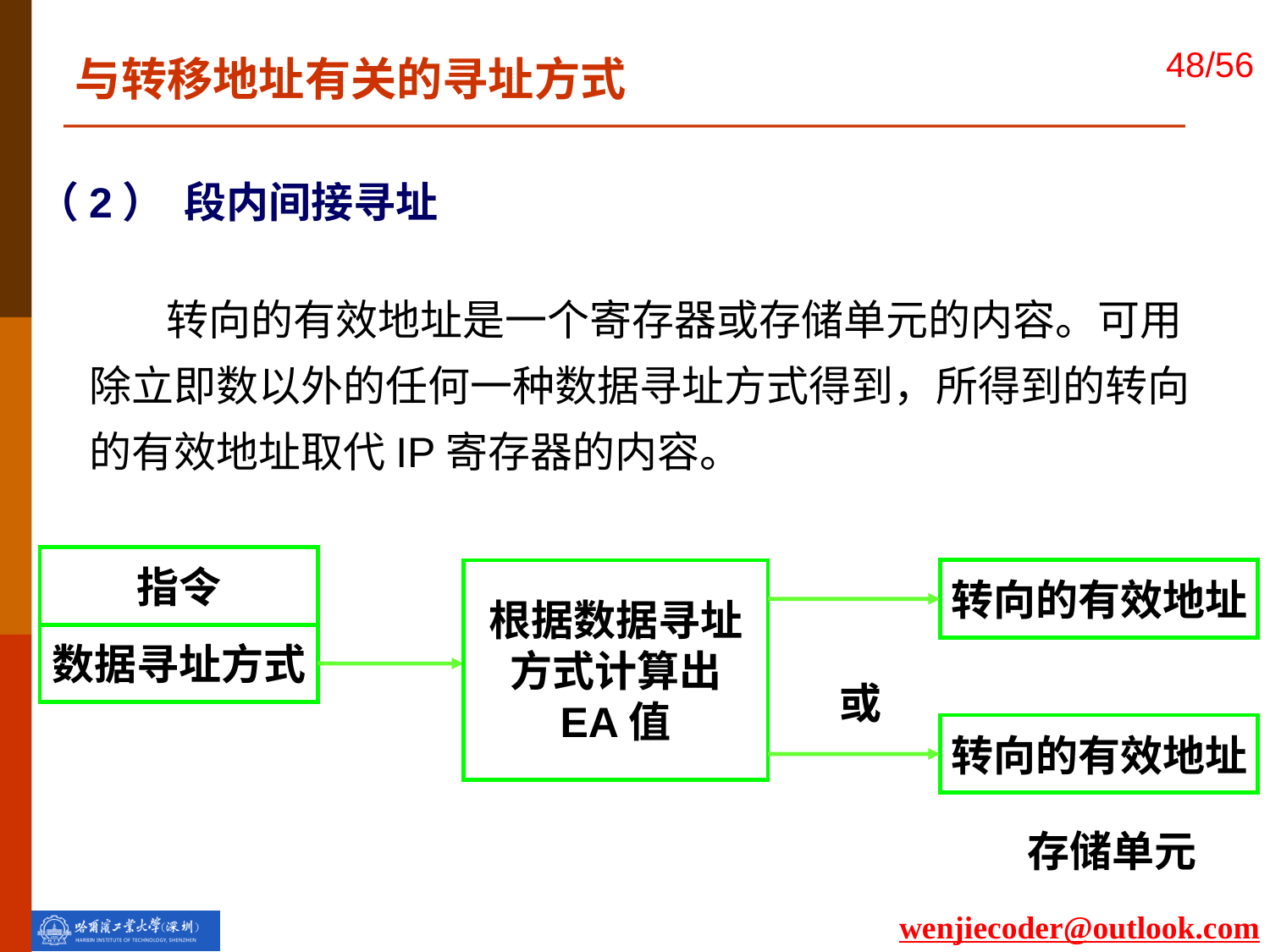

与转移地址有关的寻址方式
（2）  段内间接寻址
       转向的有效地址是一个寄存器或存储单元的内容。可用除立即数以外的任何一种数据寻址方式得到，所得到的转向的有效地址取代IP寄存器的内容。
指令
根据数据寻址
方式计算出
EA值
转向的有效地址

数据寻址方式

或
转向的有效地址

存储单元